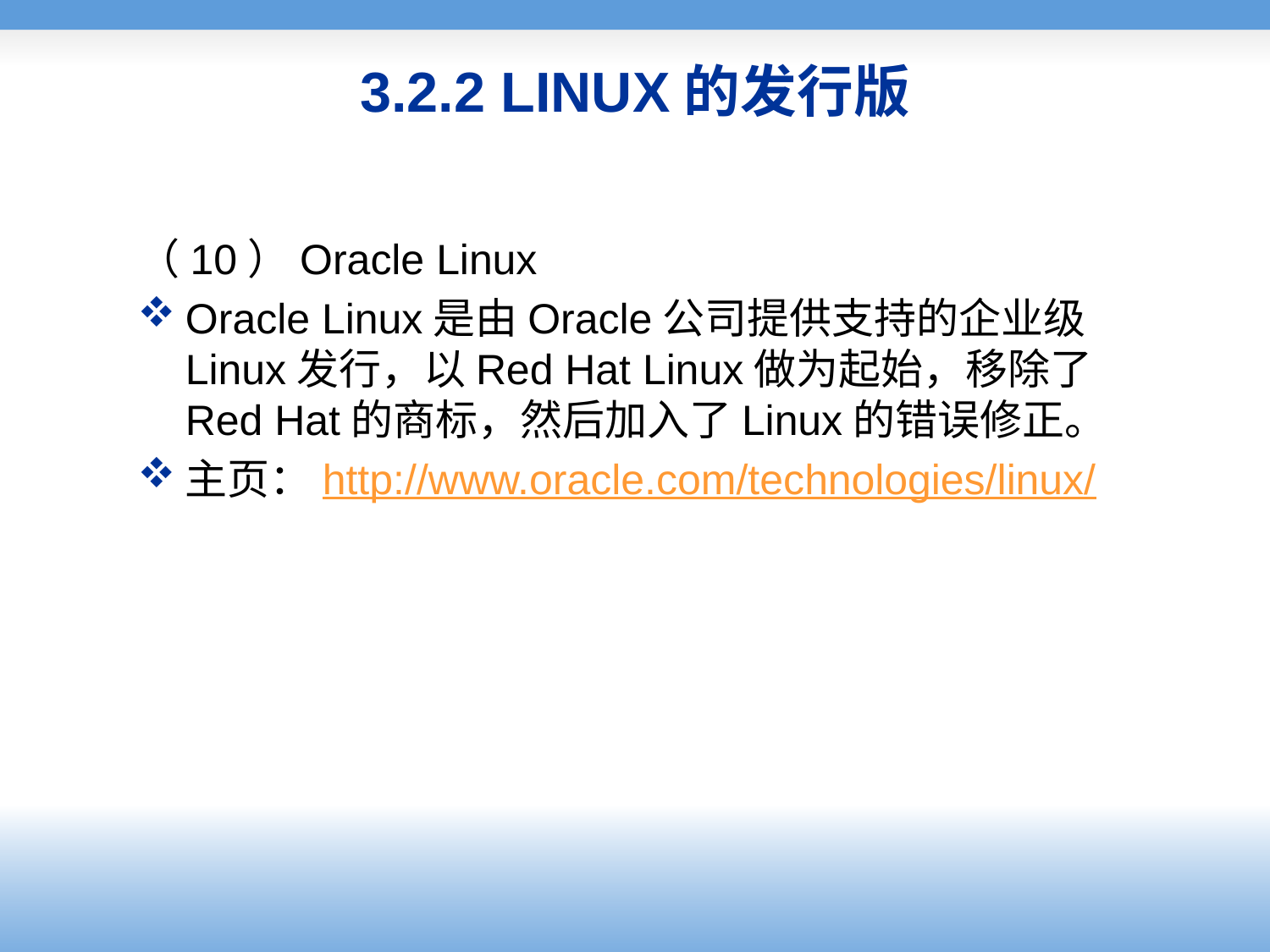

# 3.2.2 LINUX的发行版
（10）Oracle Linux
Oracle Linux是由Oracle公司提供支持的企业级Linux发行，以Red Hat Linux做为起始，移除了Red Hat的商标，然后加入了Linux的错误修正。
主页：http://www.oracle.com/technologies/linux/